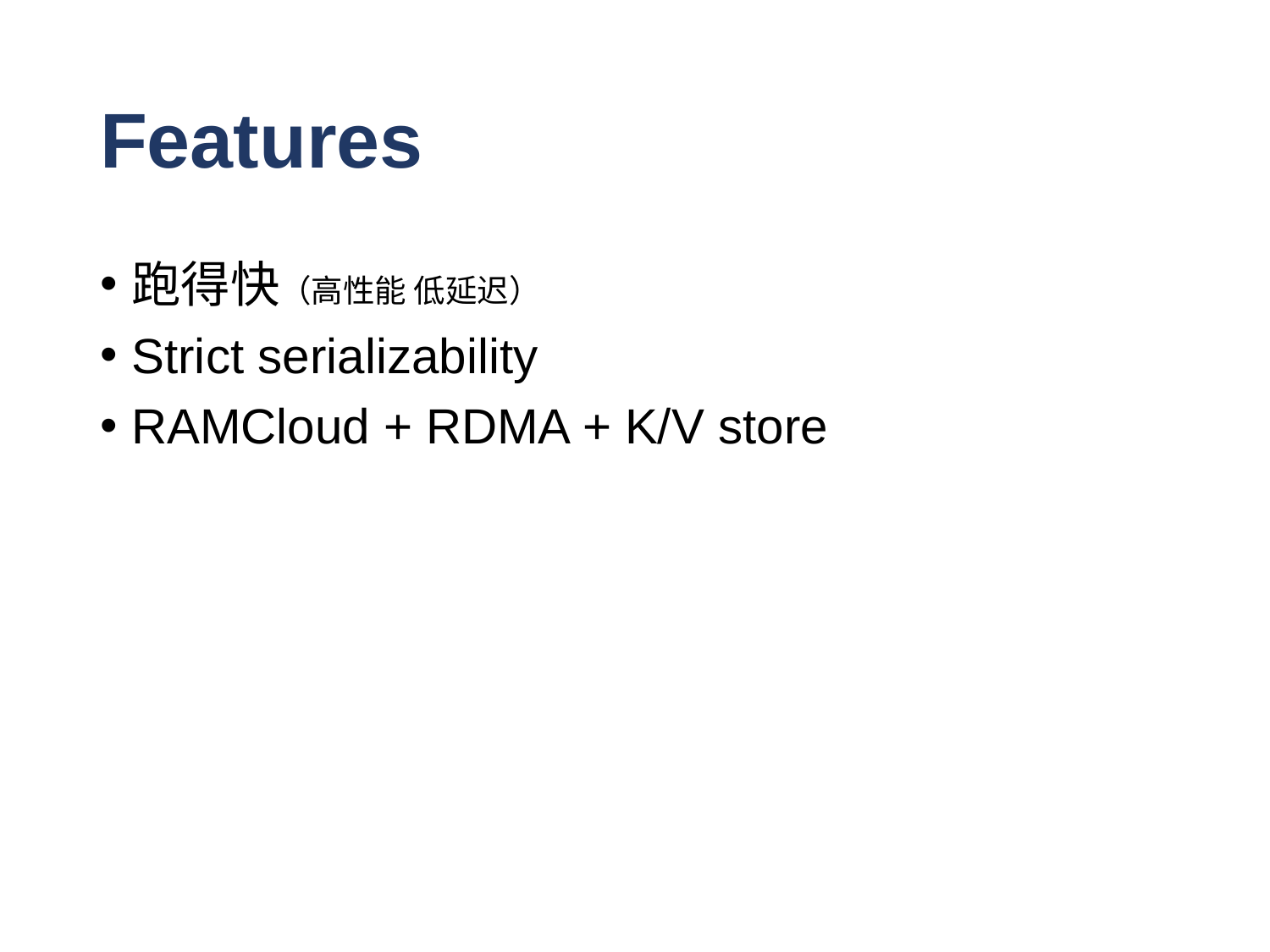

# Features
跑得快（高性能 低延迟）
Strict serializability
RAMCloud + RDMA + K/V store